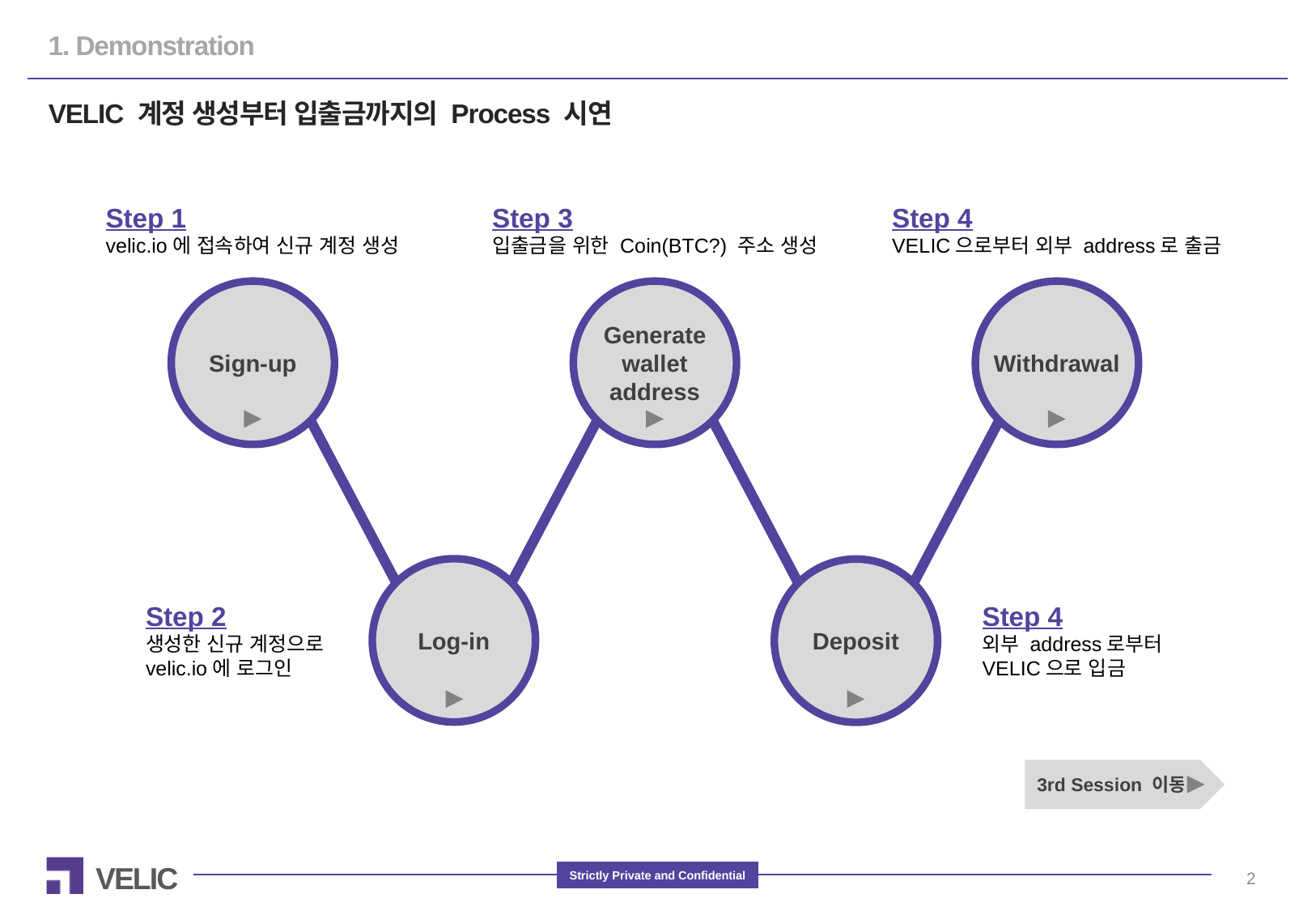

# 1. Demonstration
VELIC 계정 생성부터 입출금까지의 Process 시연
Step 1
velic.io에 접속하여 신규 계정 생성
Step 3
입출금을 위한 Coin(BTC?) 주소 생성
Step 4
VELIC으로부터 외부 address로 출금
Generate
wallet
address
Withdrawal
Sign-up

Log-in
Deposit
Step 2
생성한 신규 계정으로
velic.io에 로그인
Step 4
외부 address로부터
VELIC으로 입금

3rd Session 이동

2